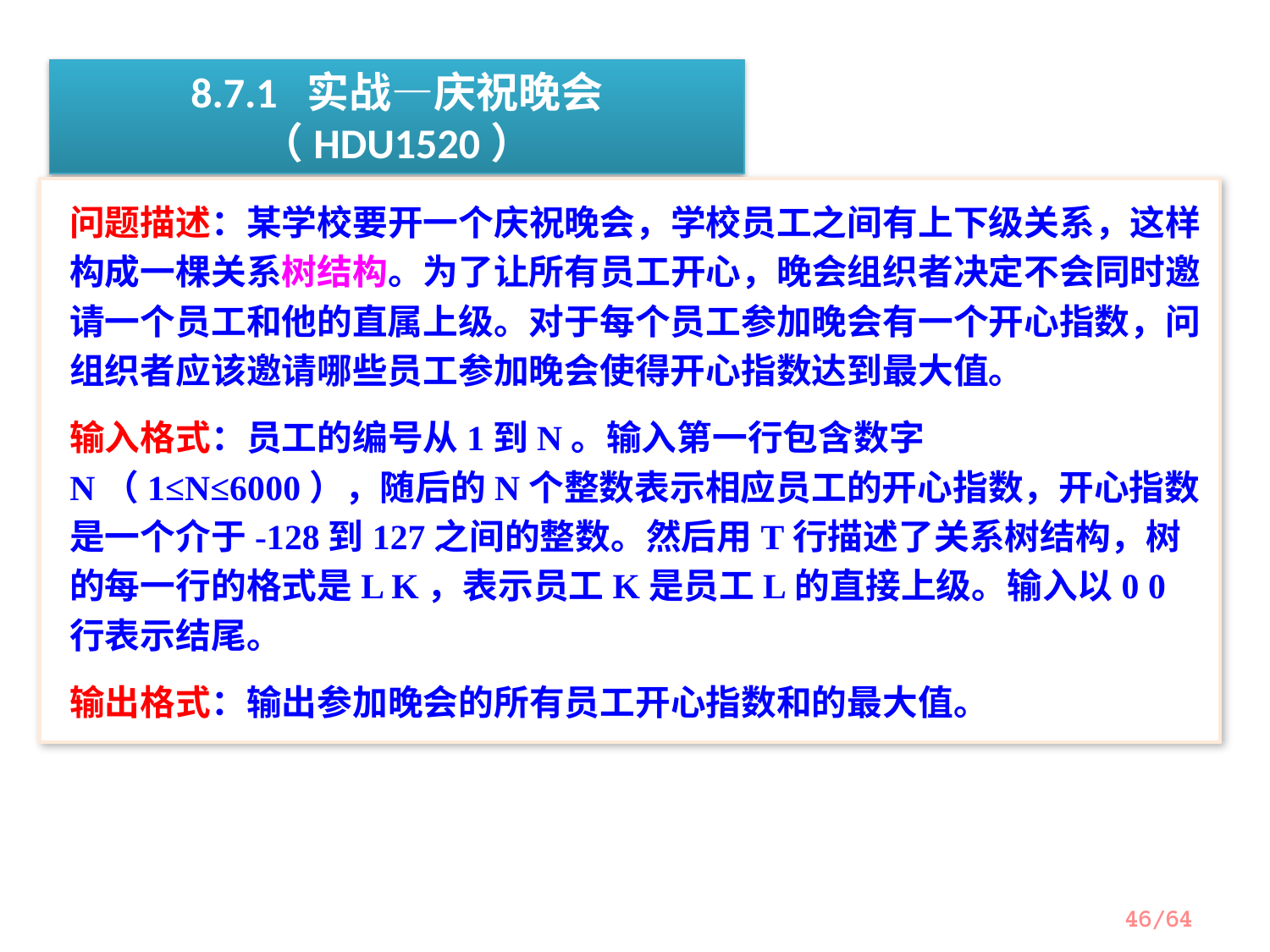

8.7.1  实战—庆祝晚会（HDU1520）
问题描述：某学校要开一个庆祝晚会，学校员工之间有上下级关系，这样构成一棵关系树结构。为了让所有员工开心，晚会组织者决定不会同时邀请一个员工和他的直属上级。对于每个员工参加晚会有一个开心指数，问组织者应该邀请哪些员工参加晚会使得开心指数达到最大值。
输入格式：员工的编号从1到N。输入第一行包含数字N（1≤N≤6000），随后的N个整数表示相应员工的开心指数，开心指数是一个介于-128到127之间的整数。然后用T行描述了关系树结构，树的每一行的格式是L K，表示员工K是员工L的直接上级。输入以0 0行表示结尾。
输出格式：输出参加晚会的所有员工开心指数和的最大值。
46/64